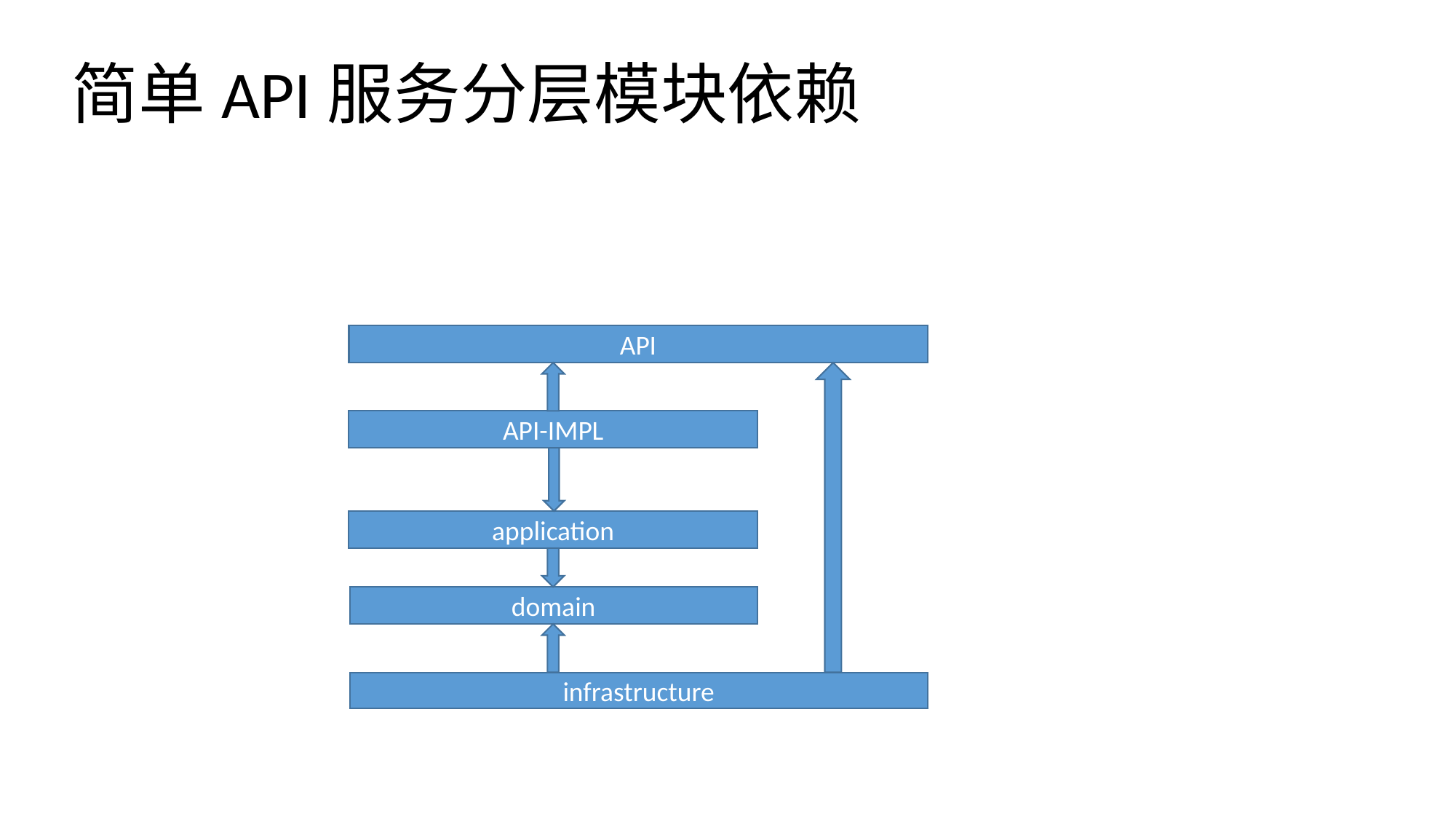

# 简单API服务分层模块依赖
API

API-IMPL

application

domain

infrastructure